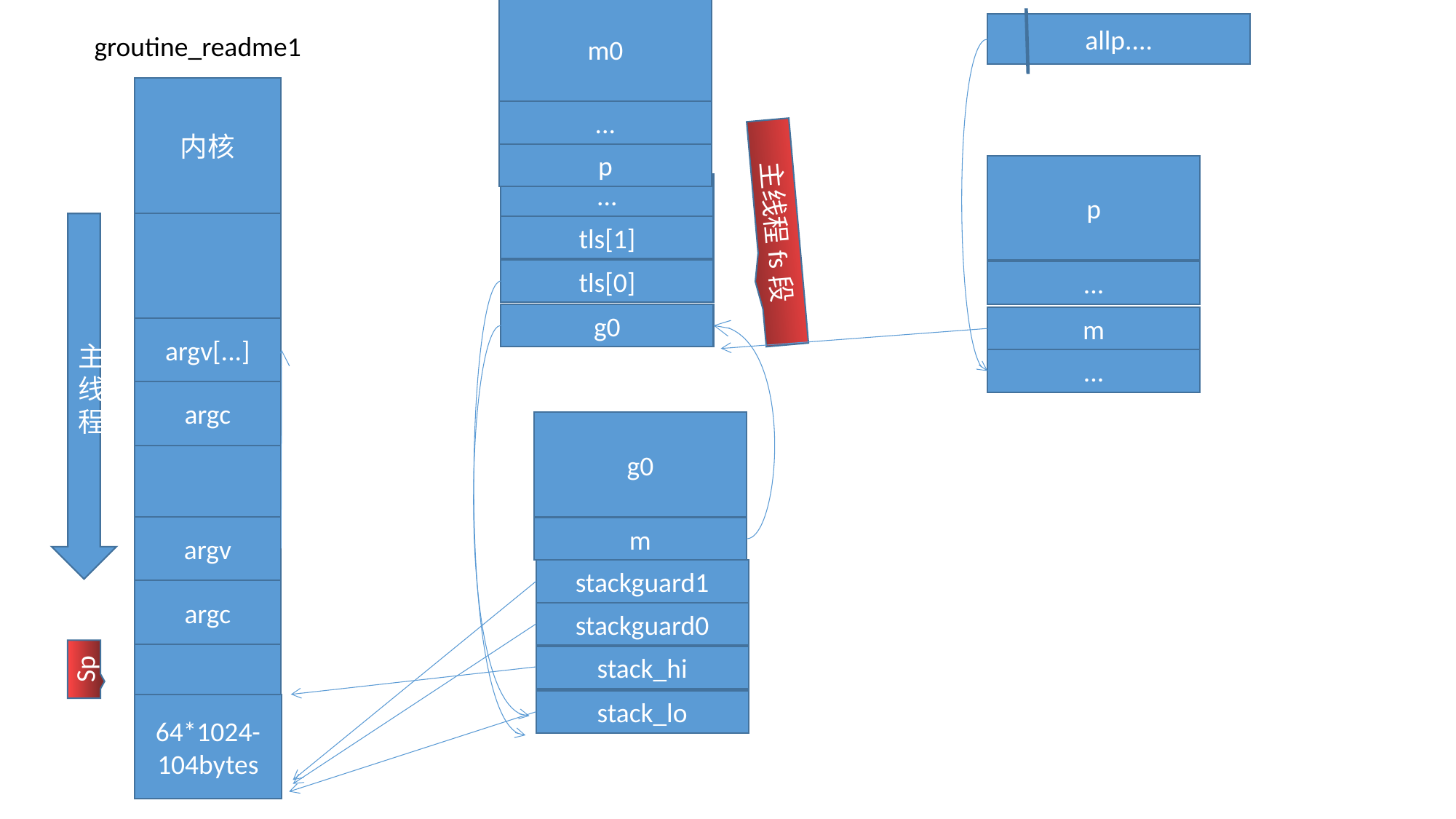

m0
allp....
groutine_readme1
内核
...
p
p
...
主线程fs段
主线程

tls[1]
tls[0]
...
g0
m
argv[...]
...
argc
g0

argv
m
stackguard1
argc
stackguard0

stack_hi
Sp
stack_lo
64*1024-104bytes